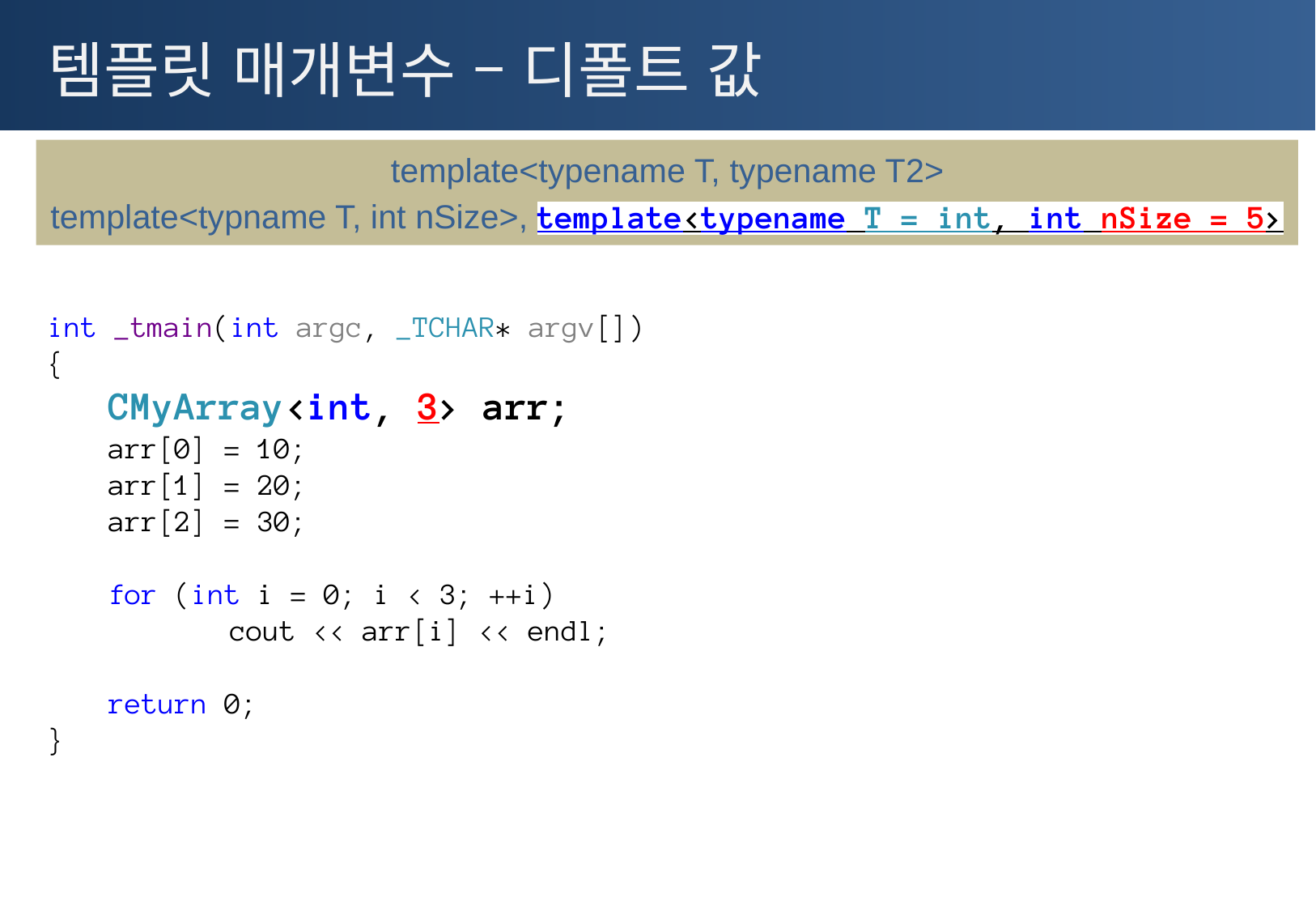

# 템플릿 매개변수 – 디폴트 값
template<typename T, typename T2>
template<typname T, int nSize>, template<typename T = int, int nSize = 5>

int _tmain(int argc, _TCHAR* argv[])
{
CMyArray<int, 3> arr;
arr[0] = 10;
arr[1] = 20;
arr[2] = 30;

for (int i = 0; i < 3; ++i)
	cout << arr[i] << endl;

return 0;
}